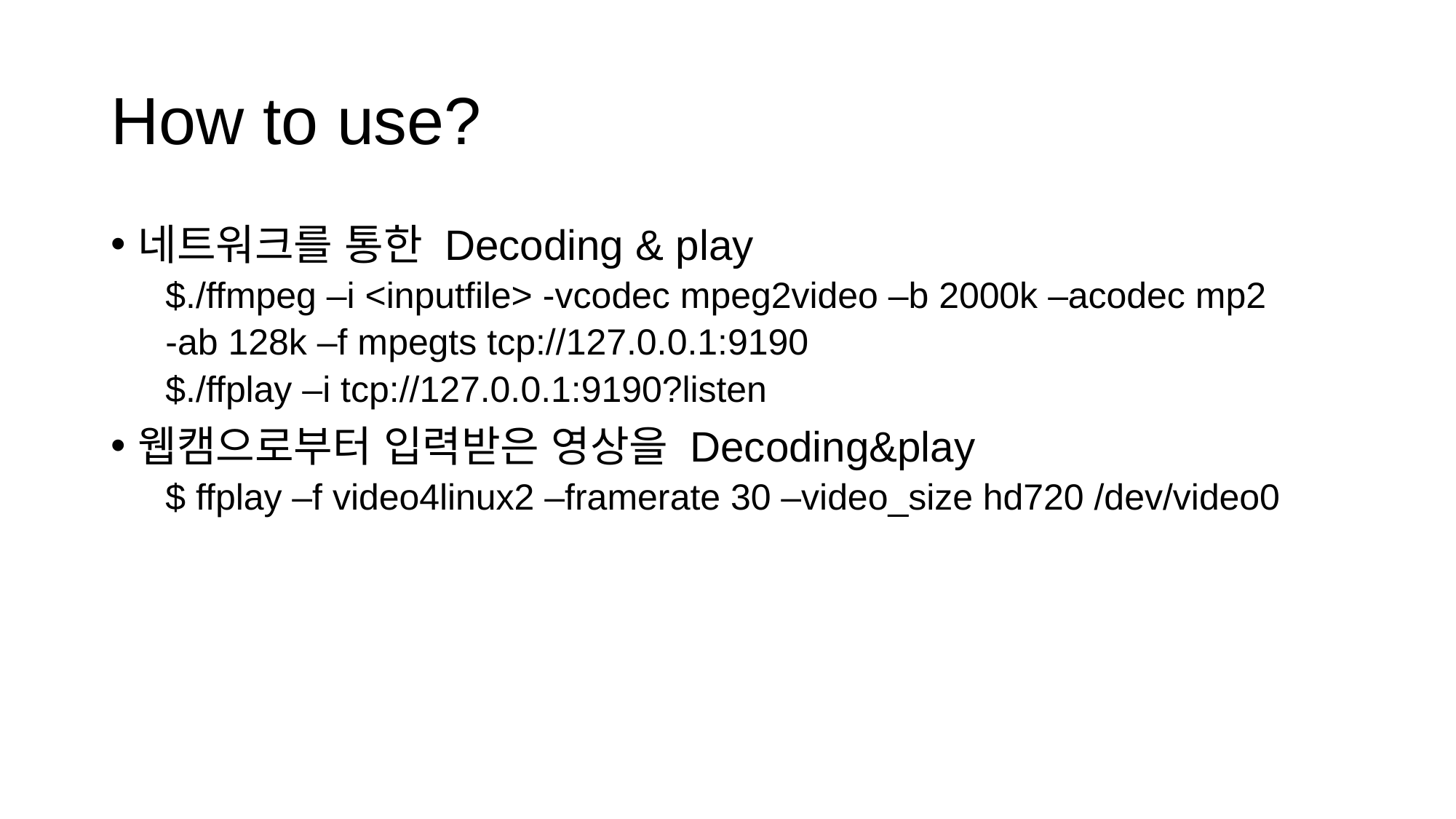

# How to use?
네트워크를 통한 Decoding & play
$./ffmpeg –i <inputfile> -vcodec mpeg2video –b 2000k –acodec mp2
-ab 128k –f mpegts tcp://127.0.0.1:9190
$./ffplay –i tcp://127.0.0.1:9190?listen
웹캠으로부터 입력받은 영상을 Decoding&play
$ ffplay –f video4linux2 –framerate 30 –video_size hd720 /dev/video0